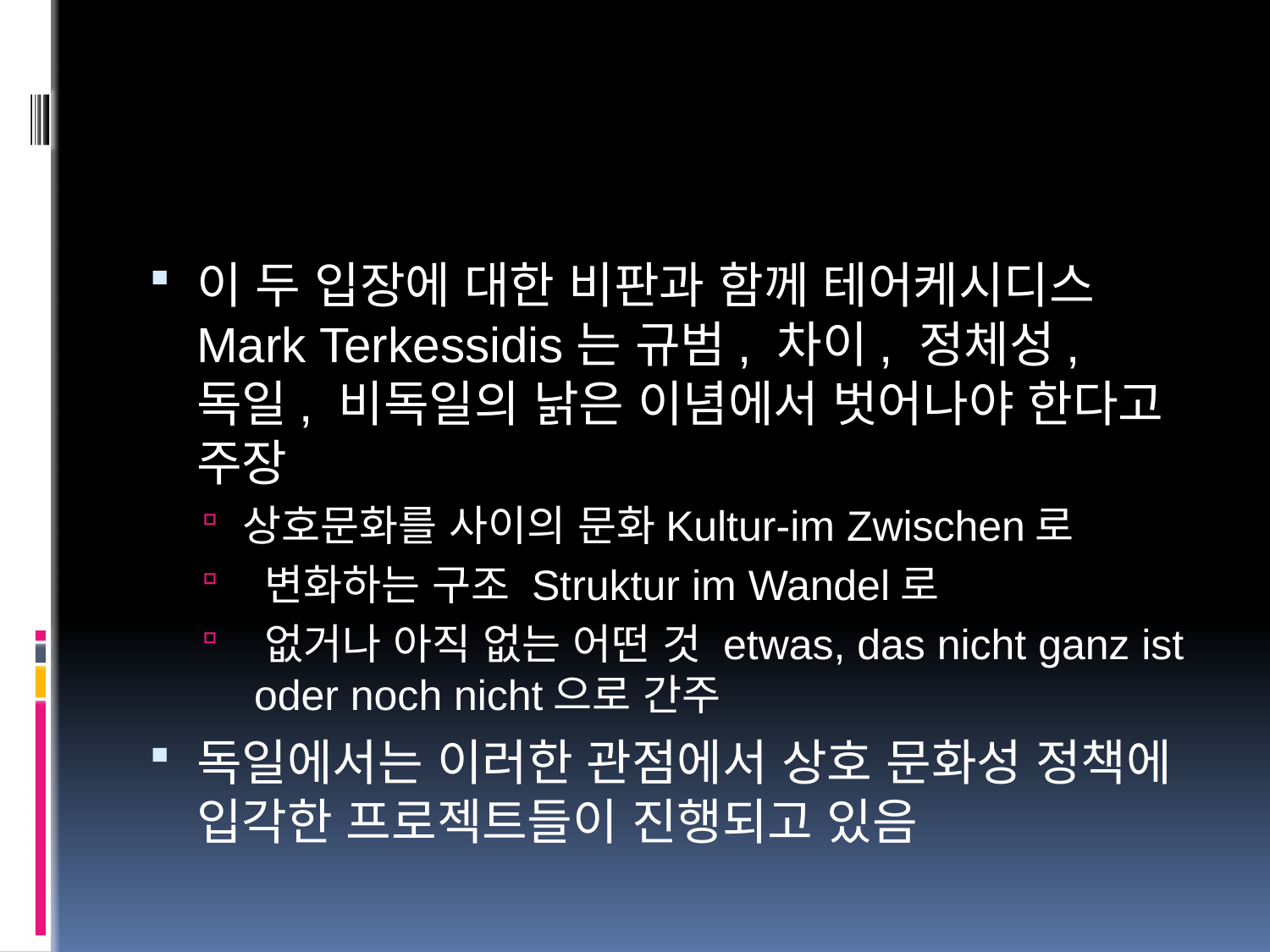

#
이 두 입장에 대한 비판과 함께 테어케시디스Mark Terkessidis는 규범, 차이, 정체성, 독일, 비독일의 낡은 이념에서 벗어나야 한다고 주장
상호문화를 사이의 문화Kultur-im Zwischen로
 변화하는 구조 Struktur im Wandel로
 없거나 아직 없는 어떤 것 etwas, das nicht ganz ist  oder noch nicht으로 간주
독일에서는 이러한 관점에서 상호 문화성 정책에 입각한 프로젝트들이 진행되고 있음